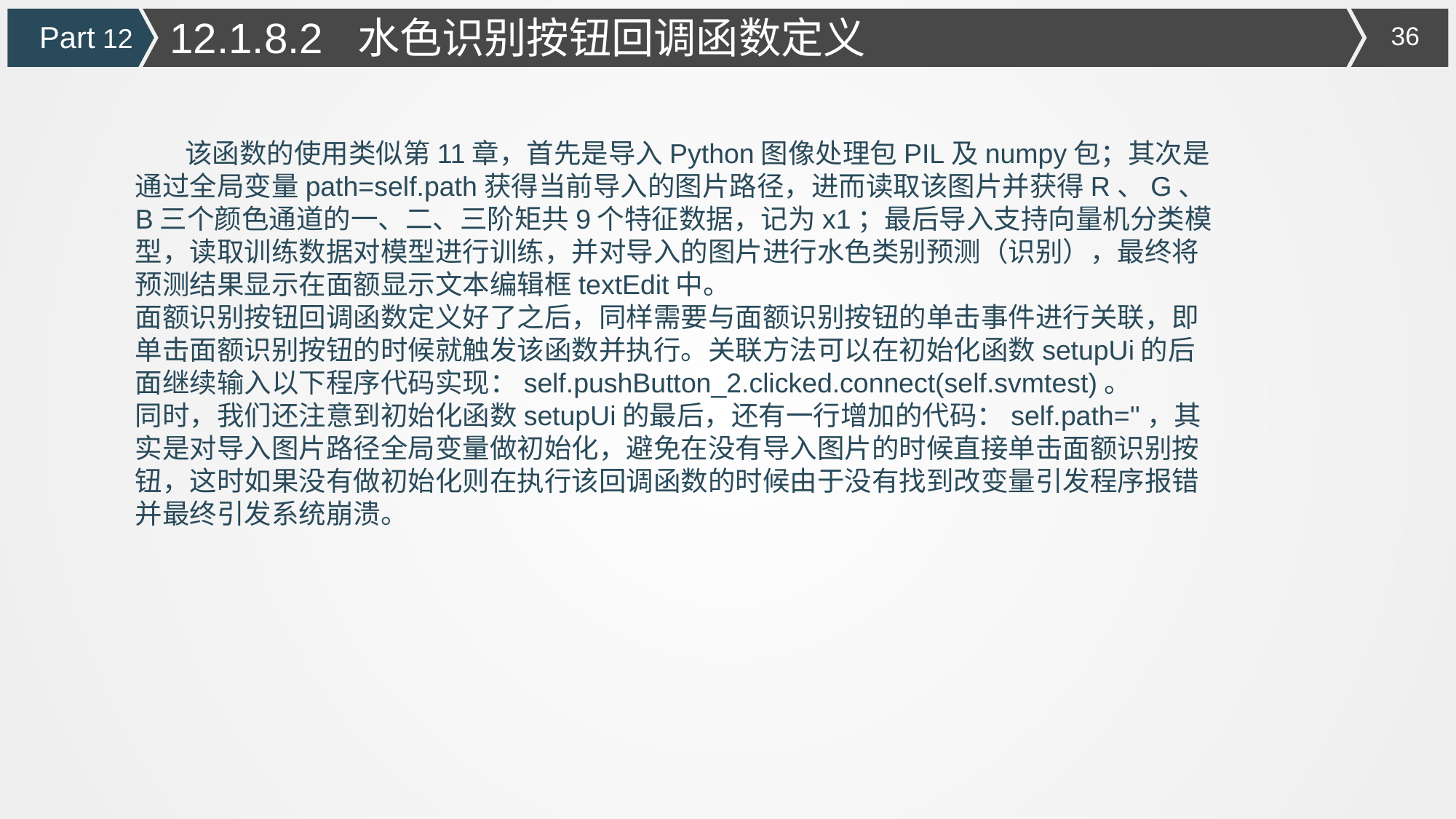

12.1.8.2  水色识别按钮回调函数定义
Part 12
       该函数的使用类似第11章，首先是导入Python图像处理包PIL及numpy包；其次是通过全局变量path=self.path获得当前导入的图片路径，进而读取该图片并获得R、G、B三个颜色通道的一、二、三阶矩共9个特征数据，记为x1；最后导入支持向量机分类模型，读取训练数据对模型进行训练，并对导入的图片进行水色类别预测（识别），最终将预测结果显示在面额显示文本编辑框textEdit中。
面额识别按钮回调函数定义好了之后，同样需要与面额识别按钮的单击事件进行关联，即单击面额识别按钮的时候就触发该函数并执行。关联方法可以在初始化函数setupUi的后面继续输入以下程序代码实现：self.pushButton_2.clicked.connect(self.svmtest)。
同时，我们还注意到初始化函数setupUi的最后，还有一行增加的代码：self.path=''，其实是对导入图片路径全局变量做初始化，避免在没有导入图片的时候直接单击面额识别按钮，这时如果没有做初始化则在执行该回调函数的时候由于没有找到改变量引发程序报错并最终引发系统崩溃。